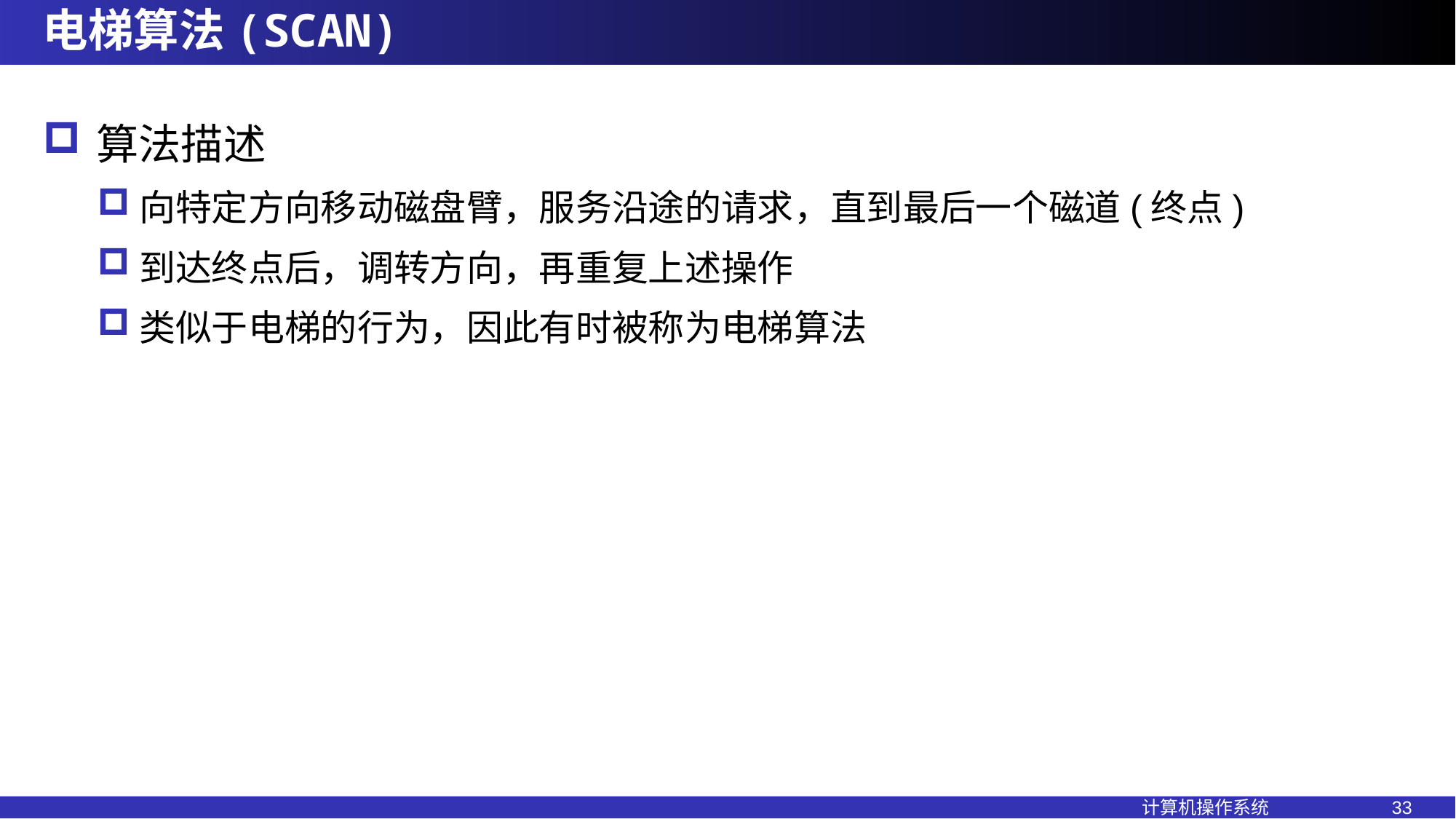

# 电梯算法(SCAN)
算法描述
向特定方向移动磁盘臂，服务沿途的请求，直到最后一个磁道(终点)
到达终点后，调转方向，再重复上述操作
类似于电梯的行为，因此有时被称为电梯算法
计算机操作系统                     33